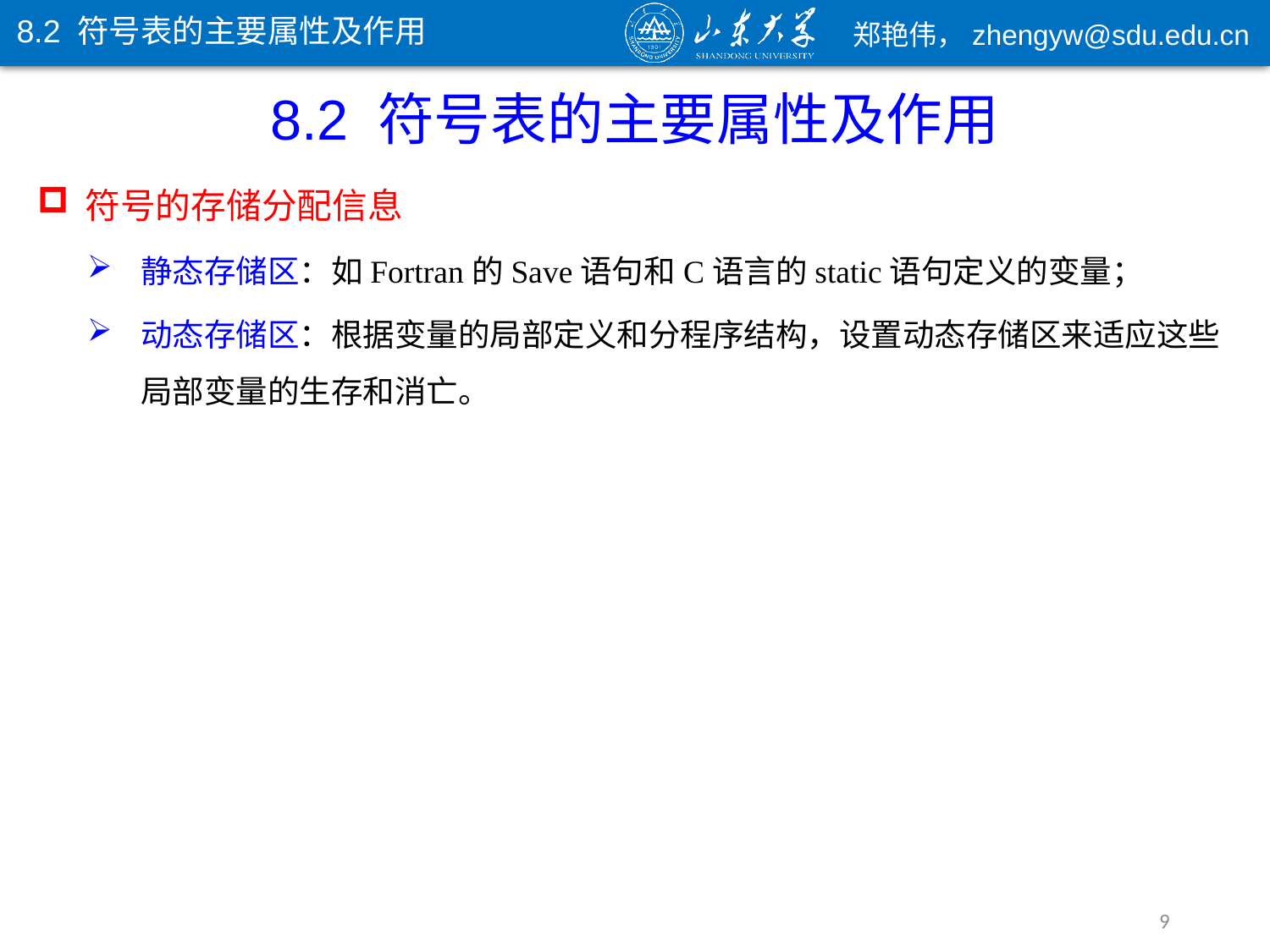

8.2 符号表的主要属性及作用
8.2 符号表的主要属性及作用
符号的存储分配信息
静态存储区：如Fortran的Save语句和C语言的static语句定义的变量；
动态存储区：根据变量的局部定义和分程序结构，设置动态存储区来适应这些局部变量的生存和消亡。
9